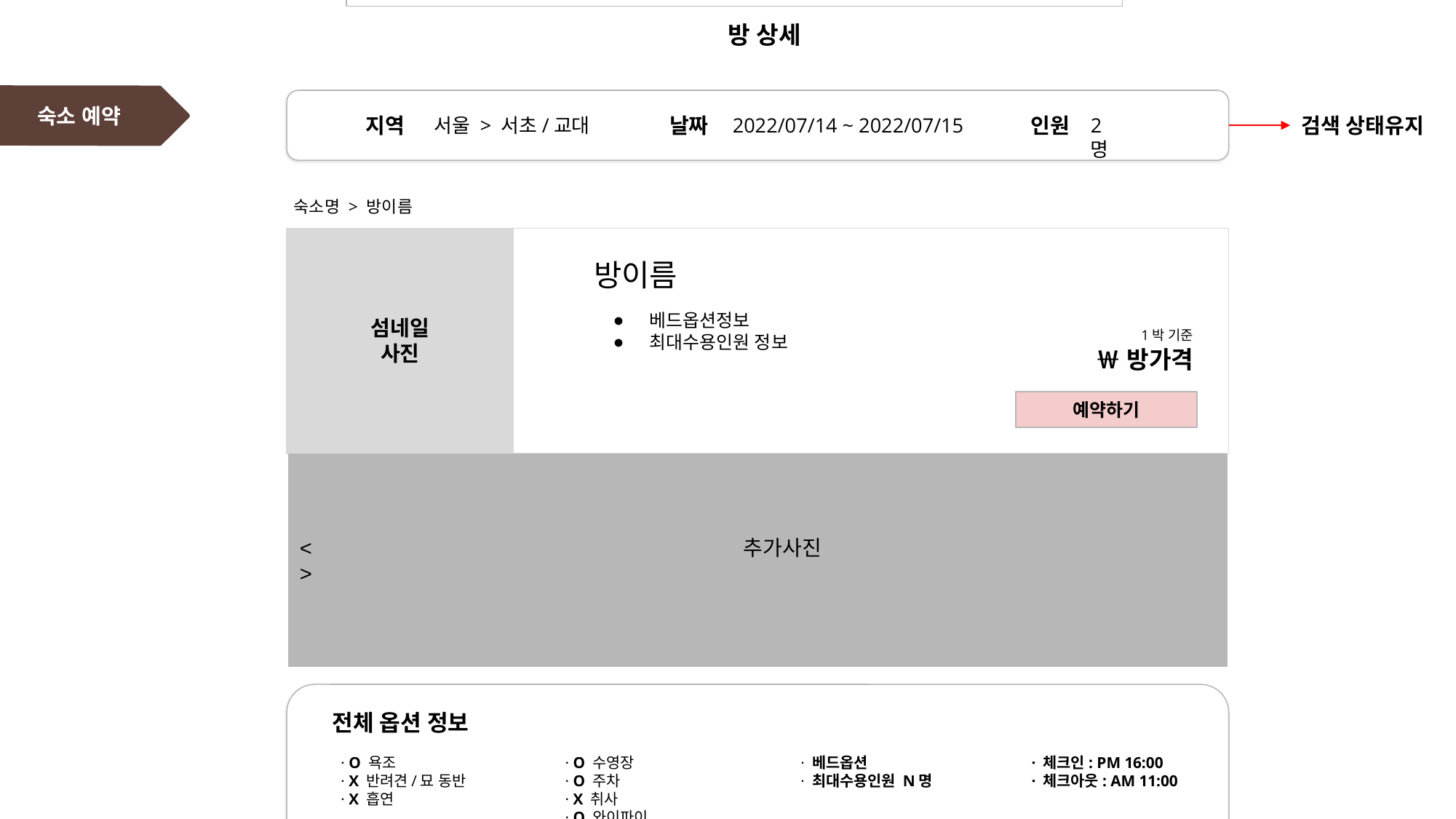

전달받은 데이터(지역 / 날짜 / 인원 / 숙소번호 / 방번호)
RoomView.java —homeDTO→ roomview.jsp

방 상세

숙소 예약
지역
날짜
인원
검색 상태유지
서울 > 서초/교대
2022/07/14 ~ 2022/07/15
2명
숙소명 > 방이름

방이름
베드옵션정보
최대수용인원 정보
섬네일 사진
1박 기준

￦ 방가격
예약하기

<                                                                       추가사진                                                               >

전체 옵션 정보
· O 욕조
· X 반려견/묘 동반
· X 흡연
· O 수영장
· O 주차
· X 취사
· O 와이파이
· 베드옵션
· 최대수용인원 N명
· 체크인: PM 16:00
· 체크아웃: AM 11:00